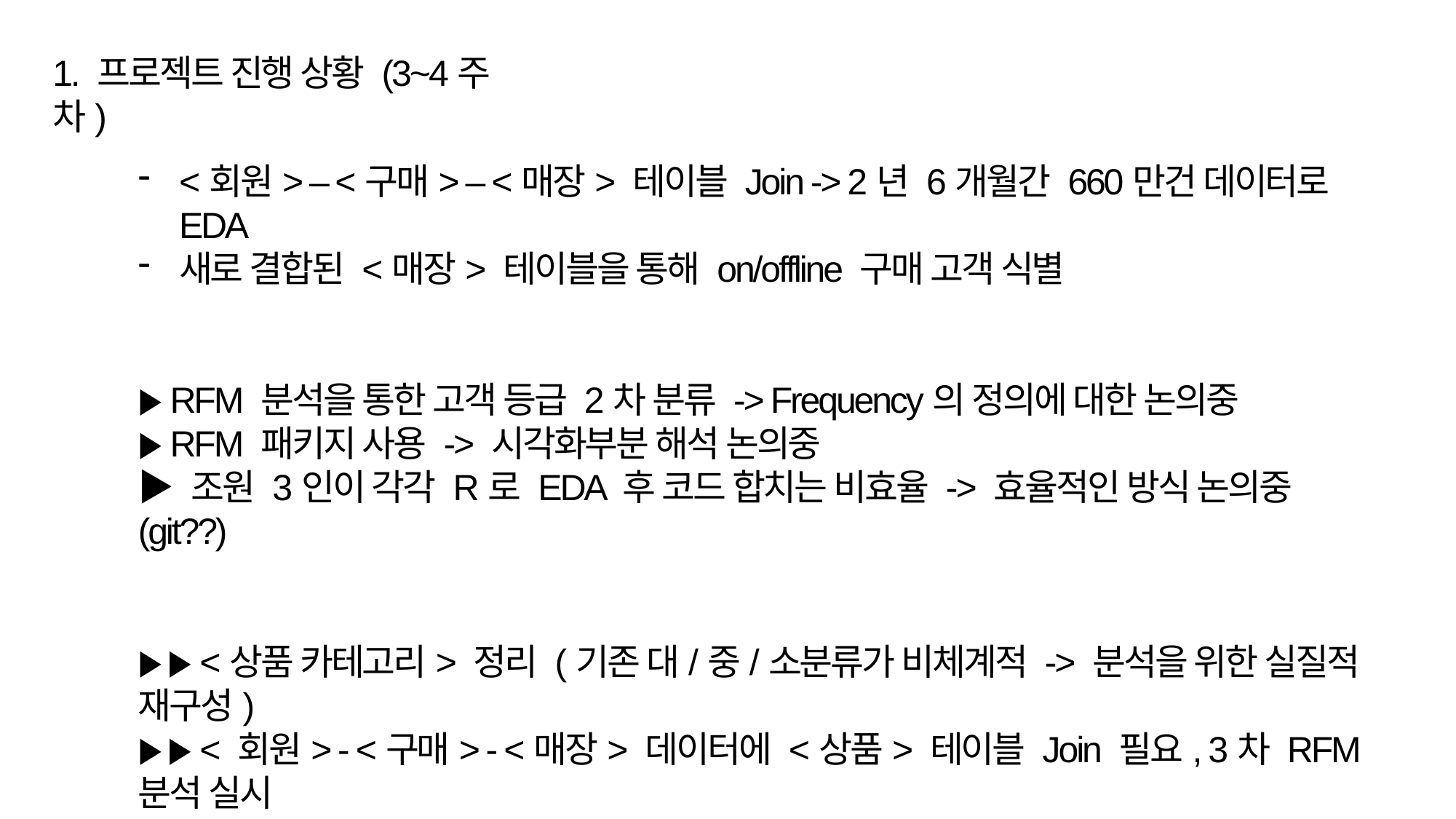

1. 프로젝트 진행 상황 (3~4주차)
<회원> – <구매> – <매장> 테이블 Join -> 2년 6개월간 660만건 데이터로 EDA
새로 결합된 <매장> 테이블을 통해 on/offline 구매 고객 식별

▶ RFM 분석을 통한 고객 등급 2차 분류 -> Frequency의 정의에 대한 논의중
▶ RFM 패키지 사용 -> 시각화부분 해석 논의중
▶ 조원 3인이 각각 R로 EDA 후 코드 합치는 비효율 -> 효율적인 방식 논의중 (git??)

▶ ▶ <상품 카테고리> 정리 (기존 대/중/소분류가 비체계적 -> 분석을 위한 실질적 재구성)
▶ ▶ < 회원> - <구매> - <매장> 데이터에 <상품> 테이블 Join 필요, 3차 RFM 분석 실시